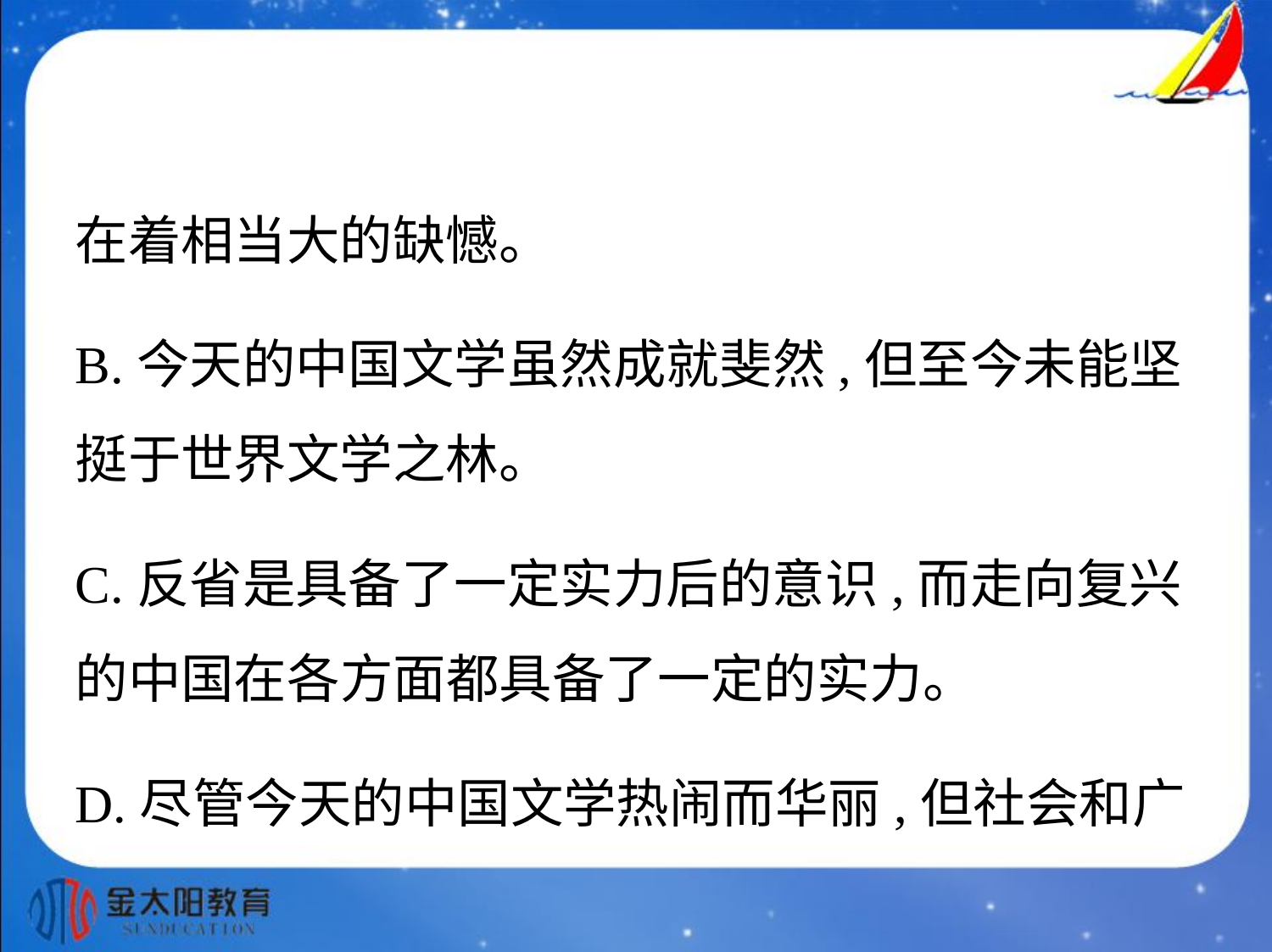

在着相当大的缺憾。
B.今天的中国文学虽然成就斐然,但至今未能坚
挺于世界文学之林。
C.反省是具备了一定实力后的意识,而走向复兴
的中国在各方面都具备了一定的实力。
D.尽管今天的中国文学热闹而华丽,但社会和广